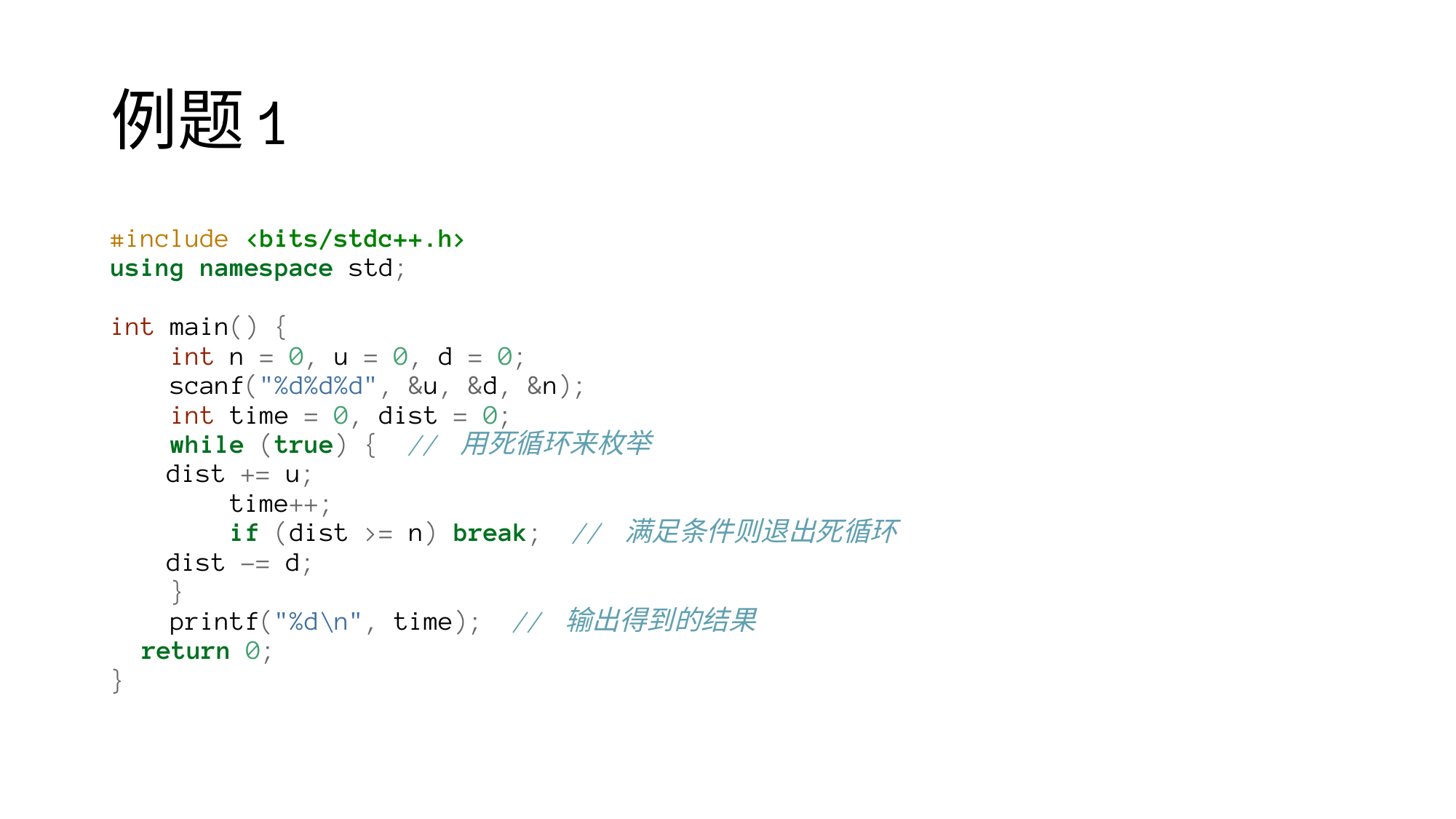

# 例题1
#include <bits/stdc++.h>
using namespace std;
int main() {
    int n = 0, u = 0, d = 0;
    scanf("%d%d%d", &u, &d, &n);
    int time = 0, dist = 0;
    while (true) {  // 用死循环来枚举
        dist += u;
        time++;
        if (dist >= n) break;  // 满足条件则退出死循环
        dist -= d;
    }
    printf("%d\n", time);  // 输出得到的结果
    return 0;
}